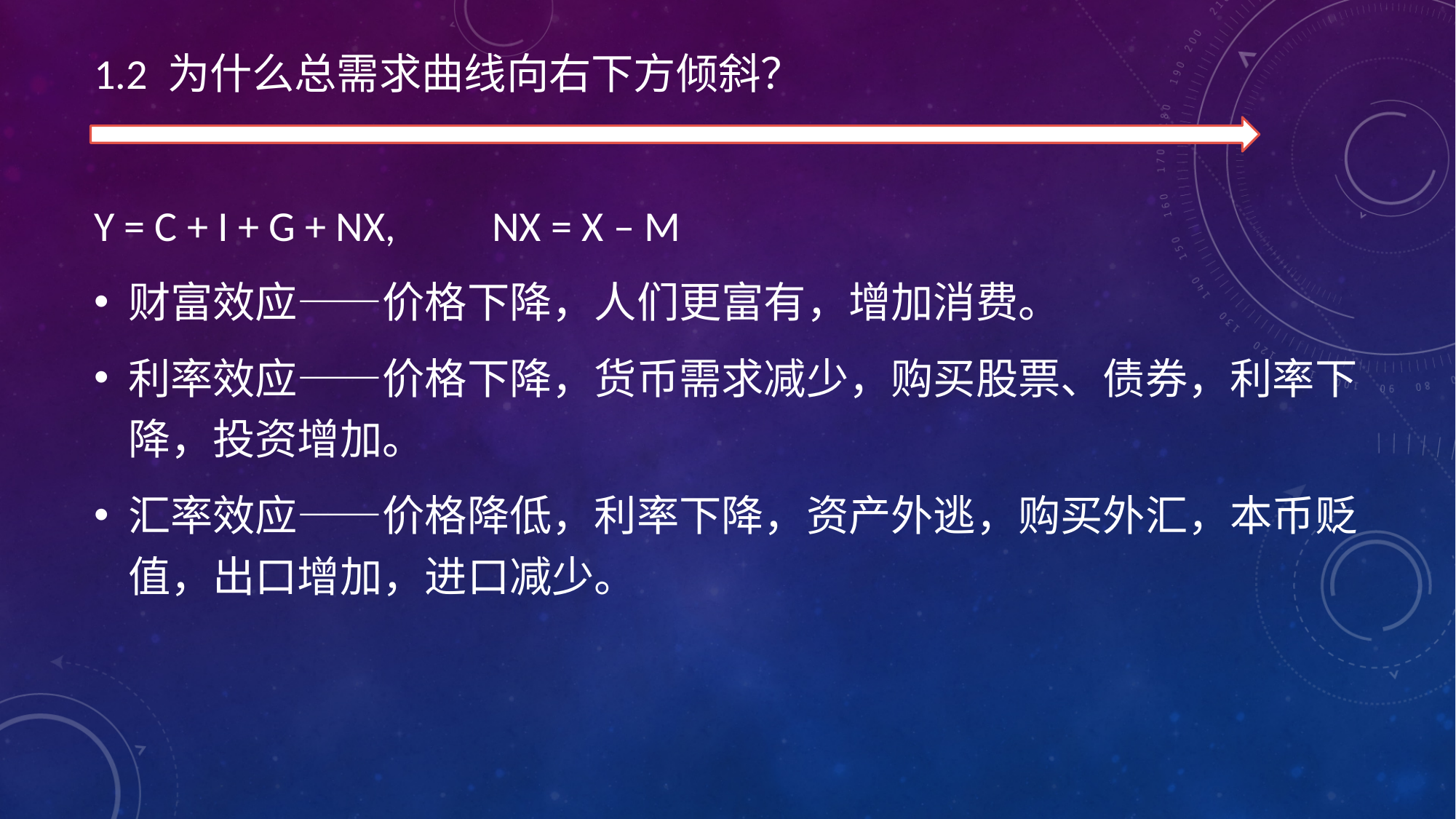

1.2 为什么总需求曲线向右下方倾斜？

Y = C + I + G + NX,          NX = X – M
财富效应——价格下降，人们更富有，增加消费。
利率效应——价格下降，货币需求减少，购买股票、债券，利率下降，投资增加。
汇率效应——价格降低，利率下降，资产外逃，购买外汇，本币贬值，出口增加，进口减少。